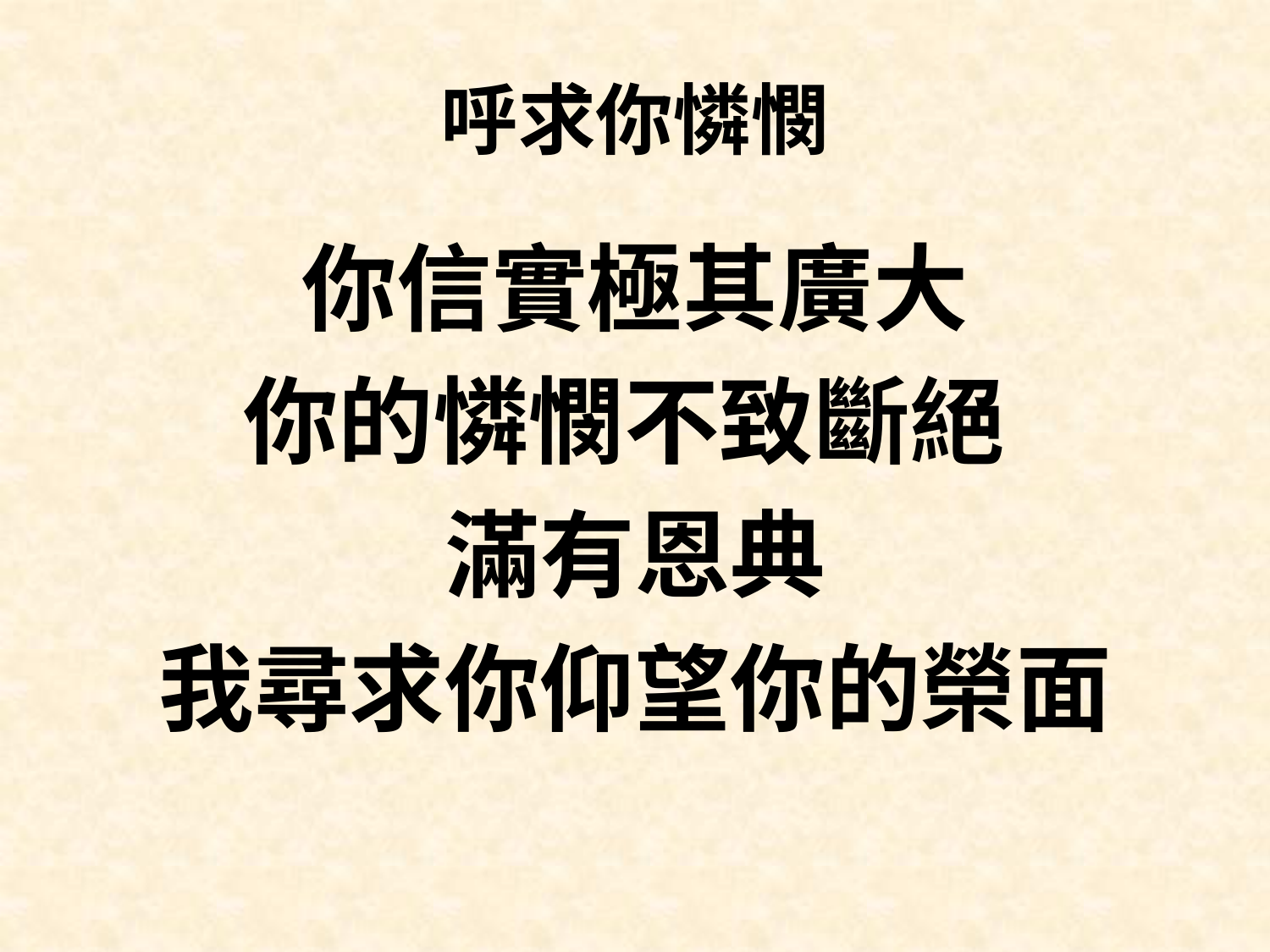

# 呼求你憐憫
你信實極其廣大
你的憐憫不致斷絕
滿有恩典
我尋求你仰望你的榮面